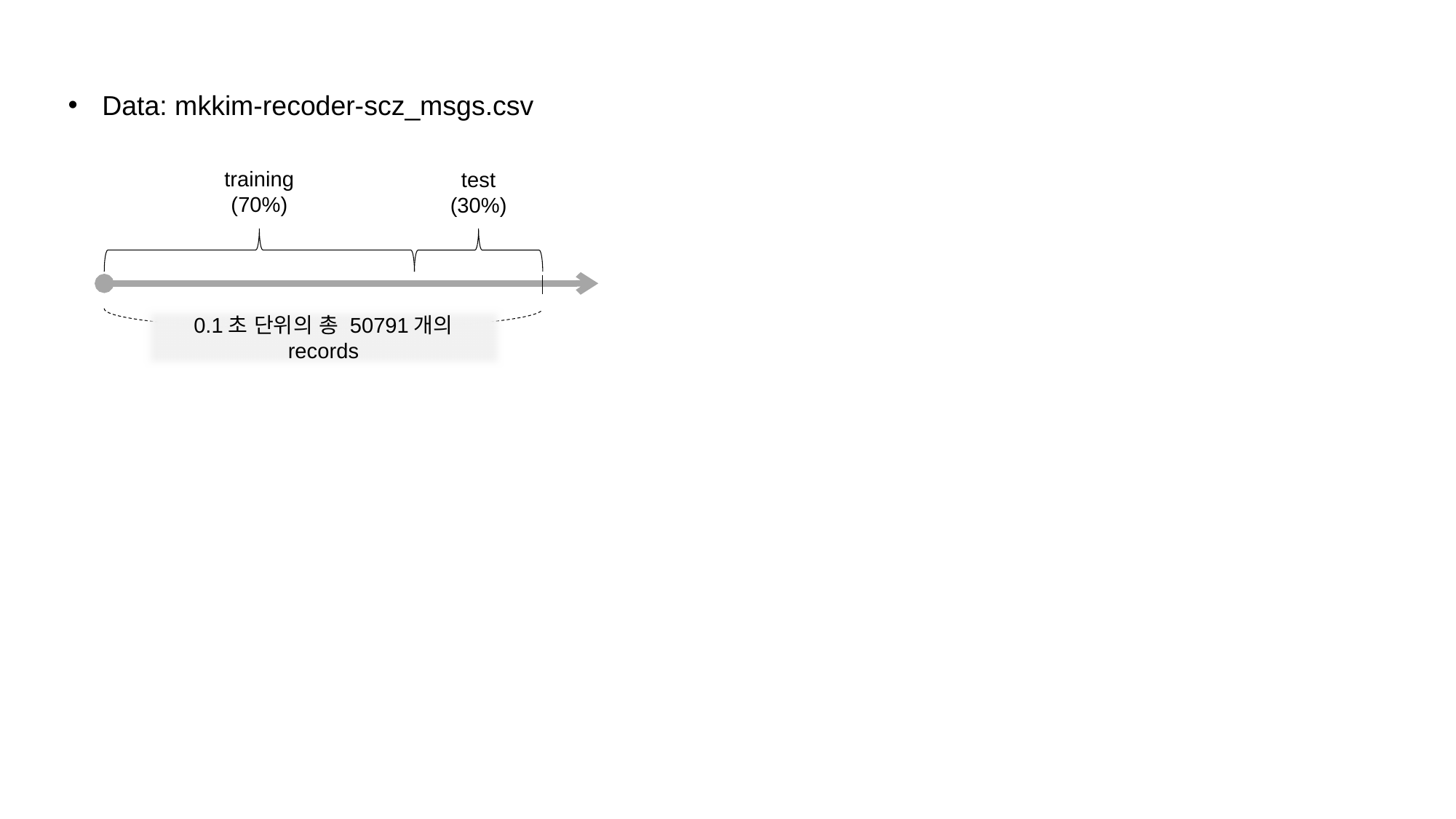

Data: mkkim-recoder-scz_msgs.csv

training
(70%)
test
(30%)

0.1초 단위의 총 50791개의 records